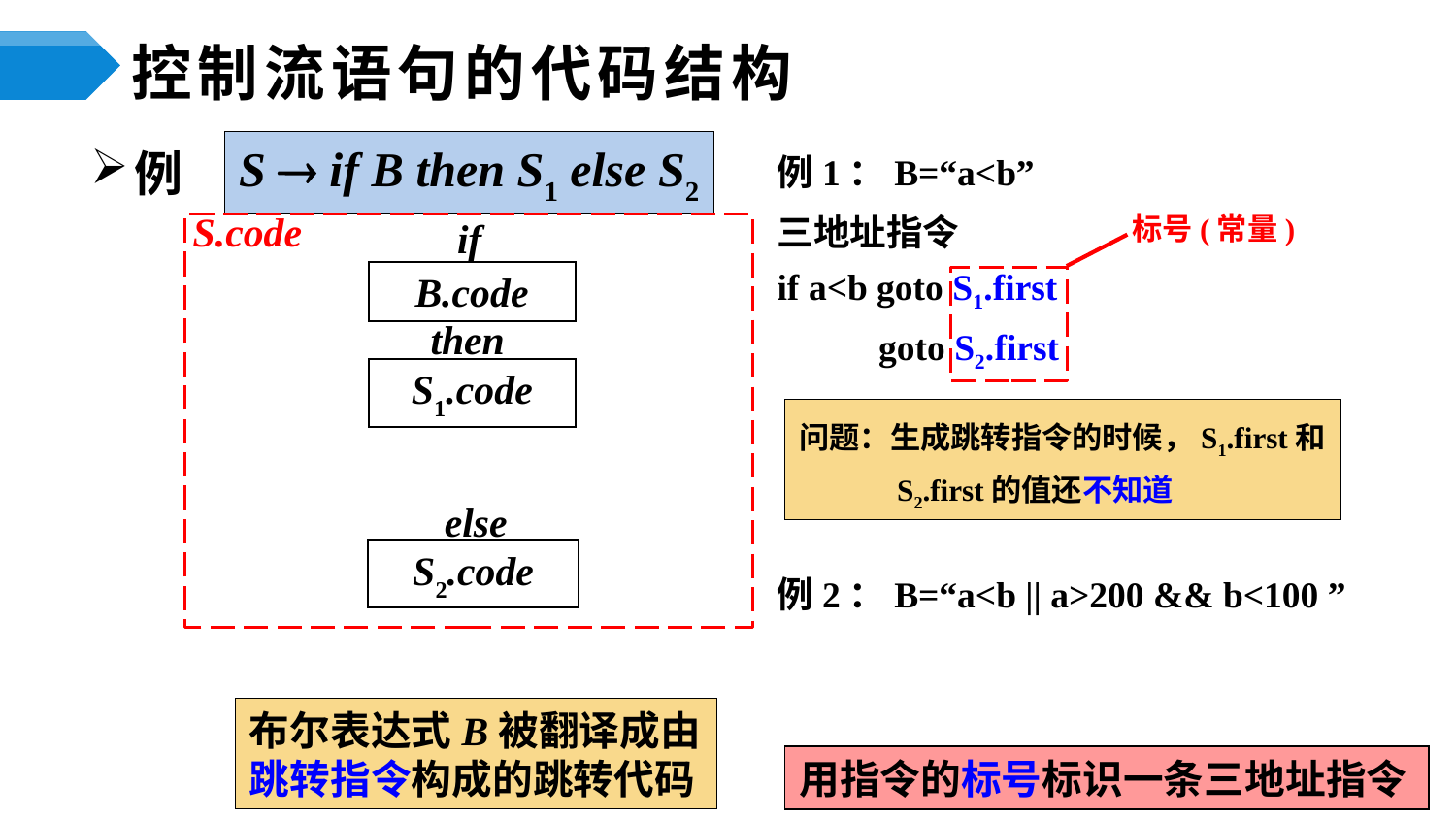

# 控制流语句的代码结构
例

S → if B then S1 else S2
例1：B=“a<b”
三地址指令
if a<b goto S1.first
           goto S2.first

例2：B=“a<b || a>200 && b<100 ”
S.code
if

B.code
then
S1.code
else
S2.code
标号(常量)

问题：生成跳转指令的时候，S1.first和
             S2.first的值还不知道
布尔表达式B被翻译成由跳转指令构成的跳转代码
用指令的标号标识一条三地址指令